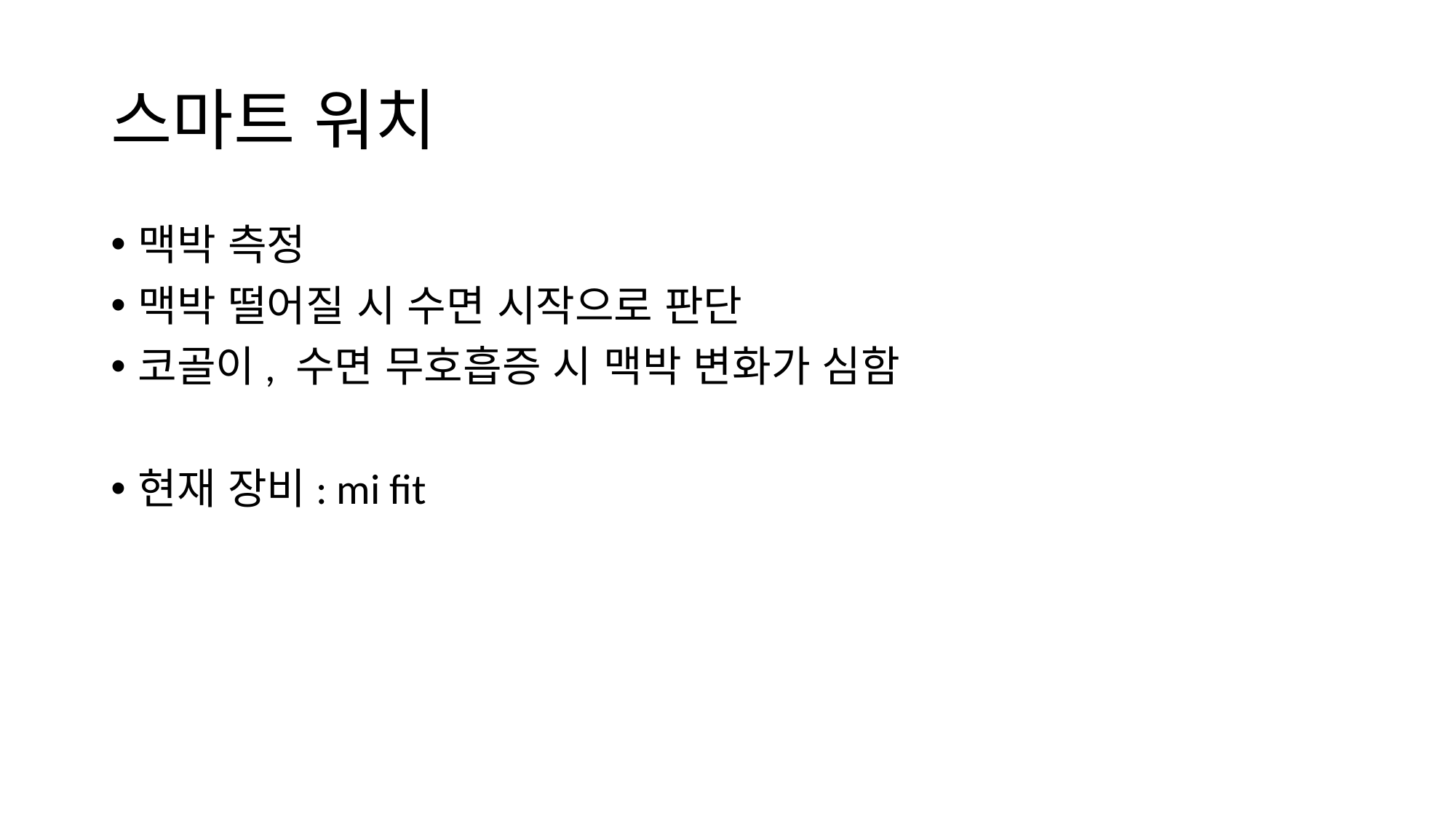

# 스마트 워치
맥박 측정
맥박 떨어질 시 수면 시작으로 판단
코골이, 수면 무호흡증 시 맥박 변화가 심함

현재 장비: mi fit